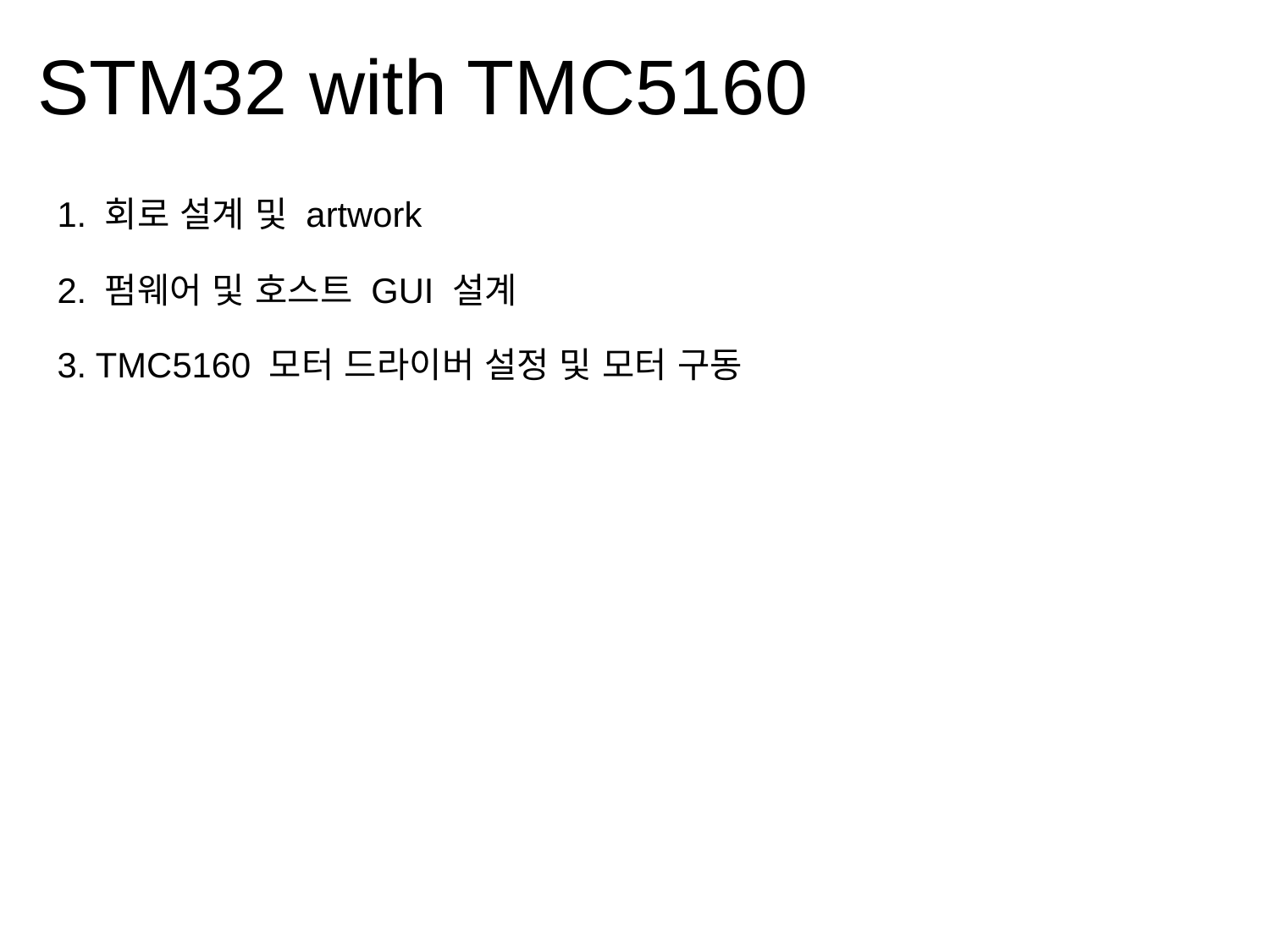

# STM32 with TMC5160
 1. 회로 설계 및 artwork
 2. 펌웨어 및 호스트 GUI 설계
 3. TMC5160 모터 드라이버 설정 및 모터 구동